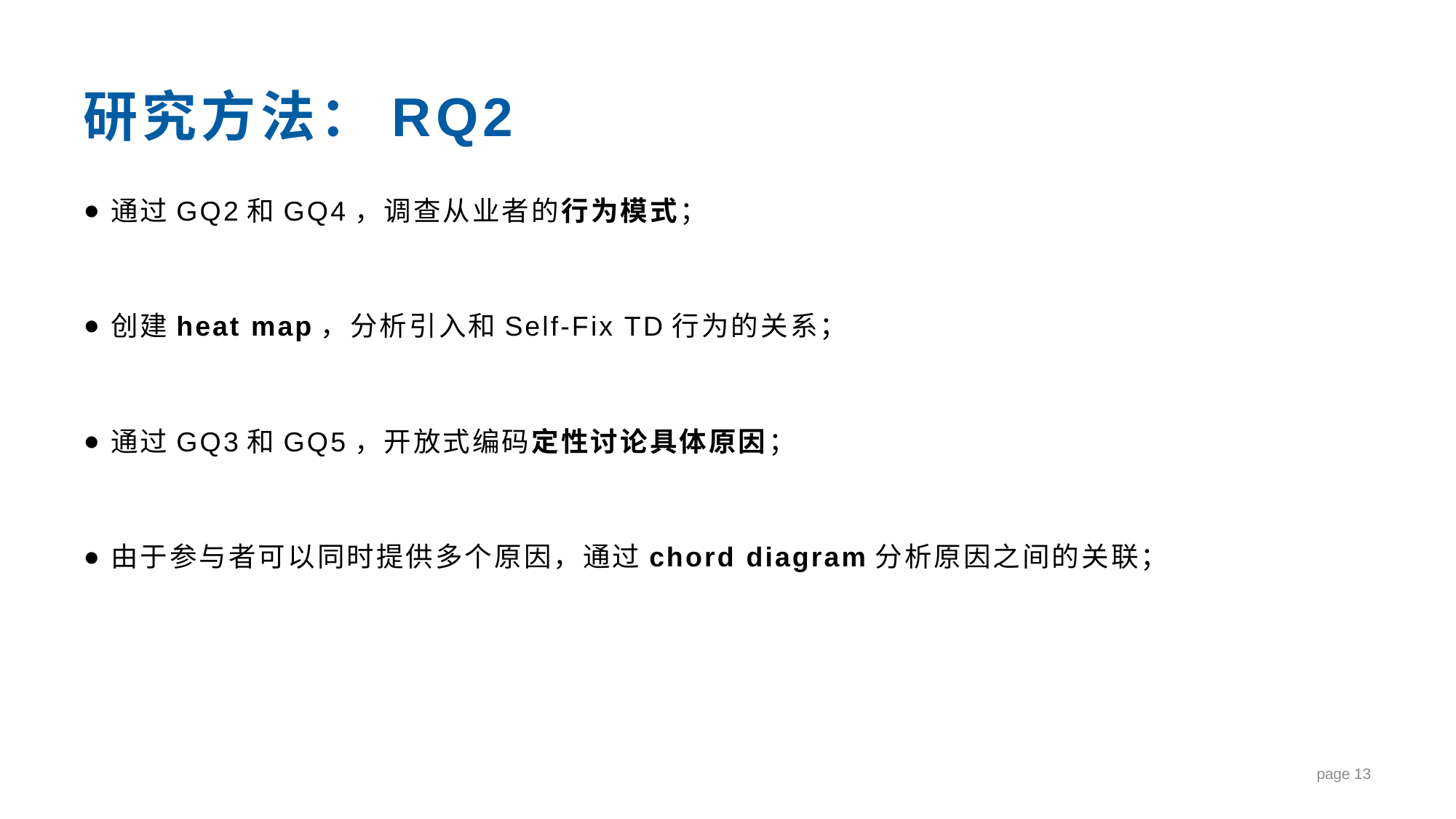

# 研究方法：RQ2
通过GQ2和GQ4，调查从业者的行为模式；

创建heat map，分析引入和Self-Fix TD行为的关系；

通过GQ3和GQ5，开放式编码定性讨论具体原因；

由于参与者可以同时提供多个原因，通过chord diagram分析原因之间的关联；

page 13